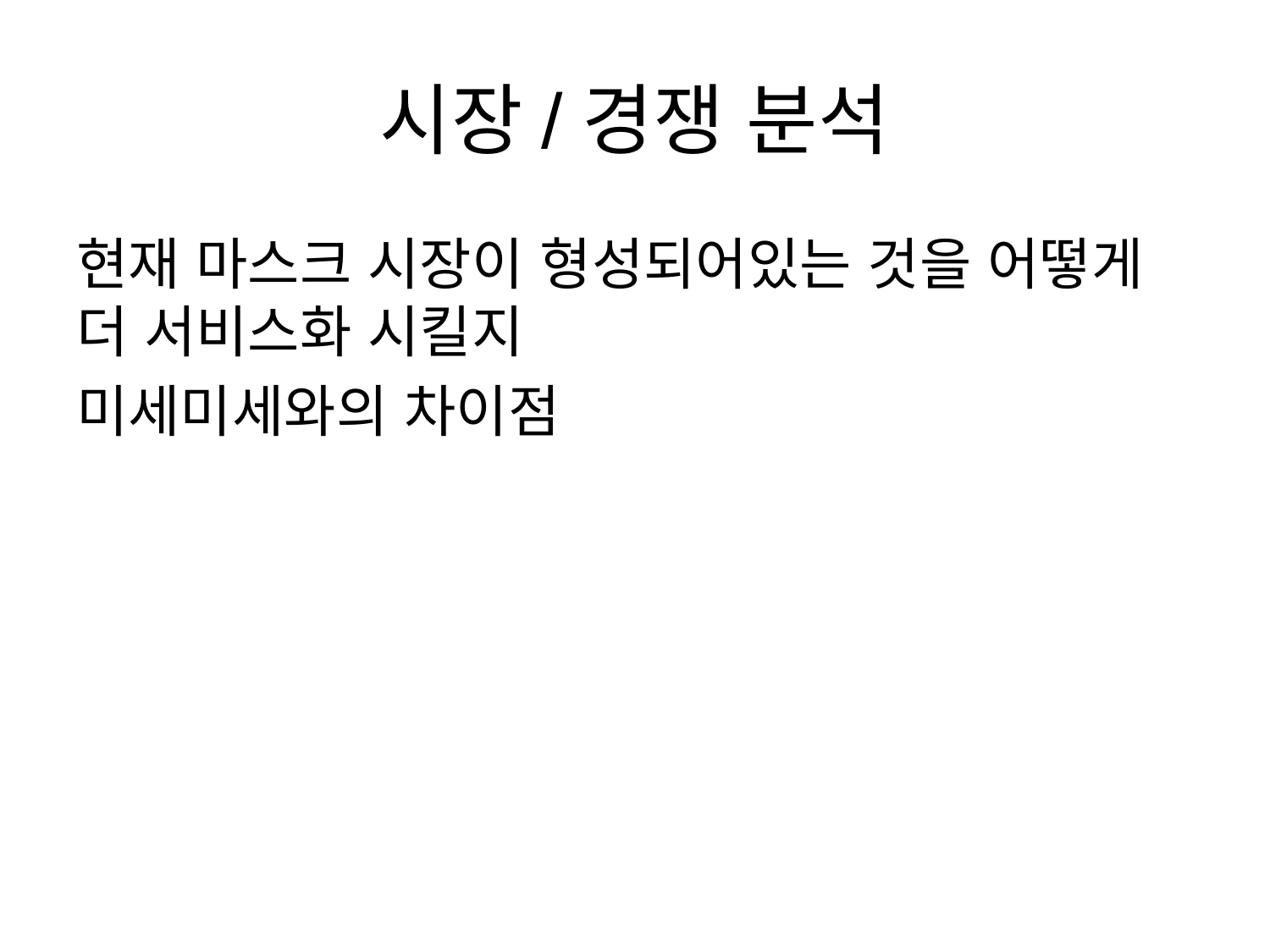

# 시장/경쟁 분석
현재 마스크 시장이 형성되어있는 것을 어떻게 더 서비스화 시킬지
미세미세와의 차이점